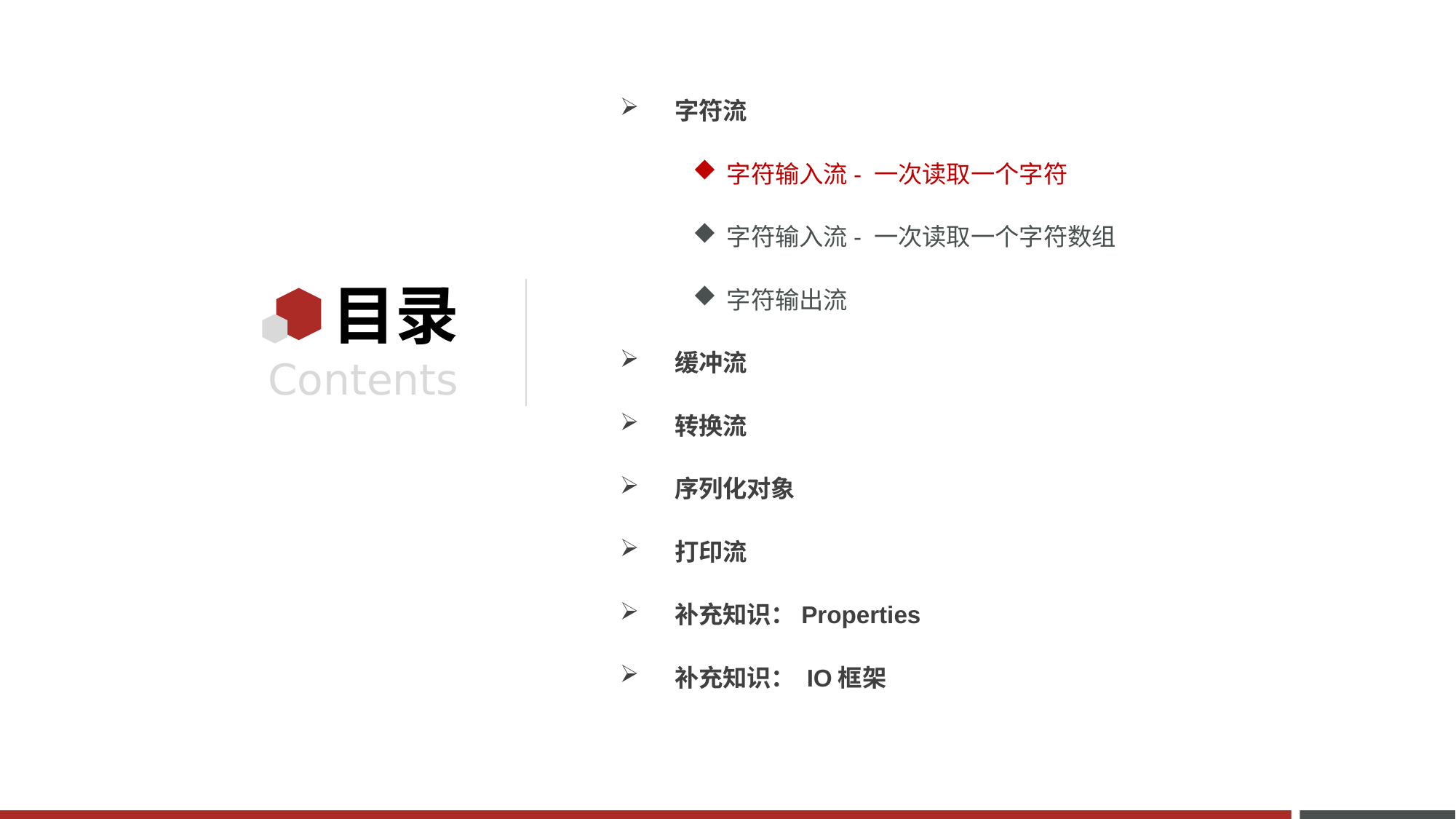

字符流
字符输入流- 一次读取一个字符
字符输入流- 一次读取一个字符数组
字符输出流
缓冲流
转换流
序列化对象
打印流
补充知识：Properties
补充知识： IO框架